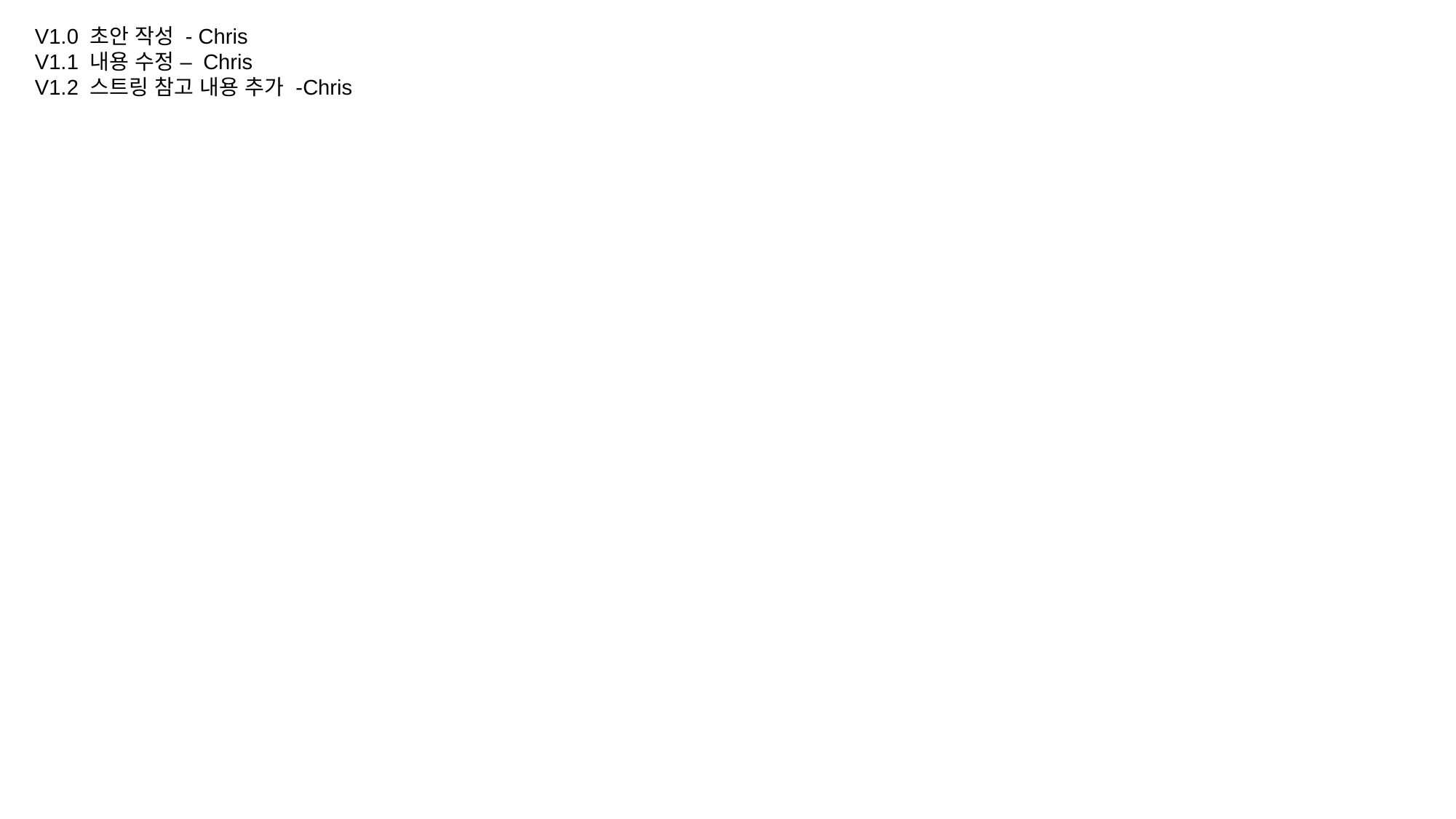

V1.0 초안 작성 - Chris
V1.1 내용 수정 – Chris
V1.2 스트링 참고 내용 추가 -Chris